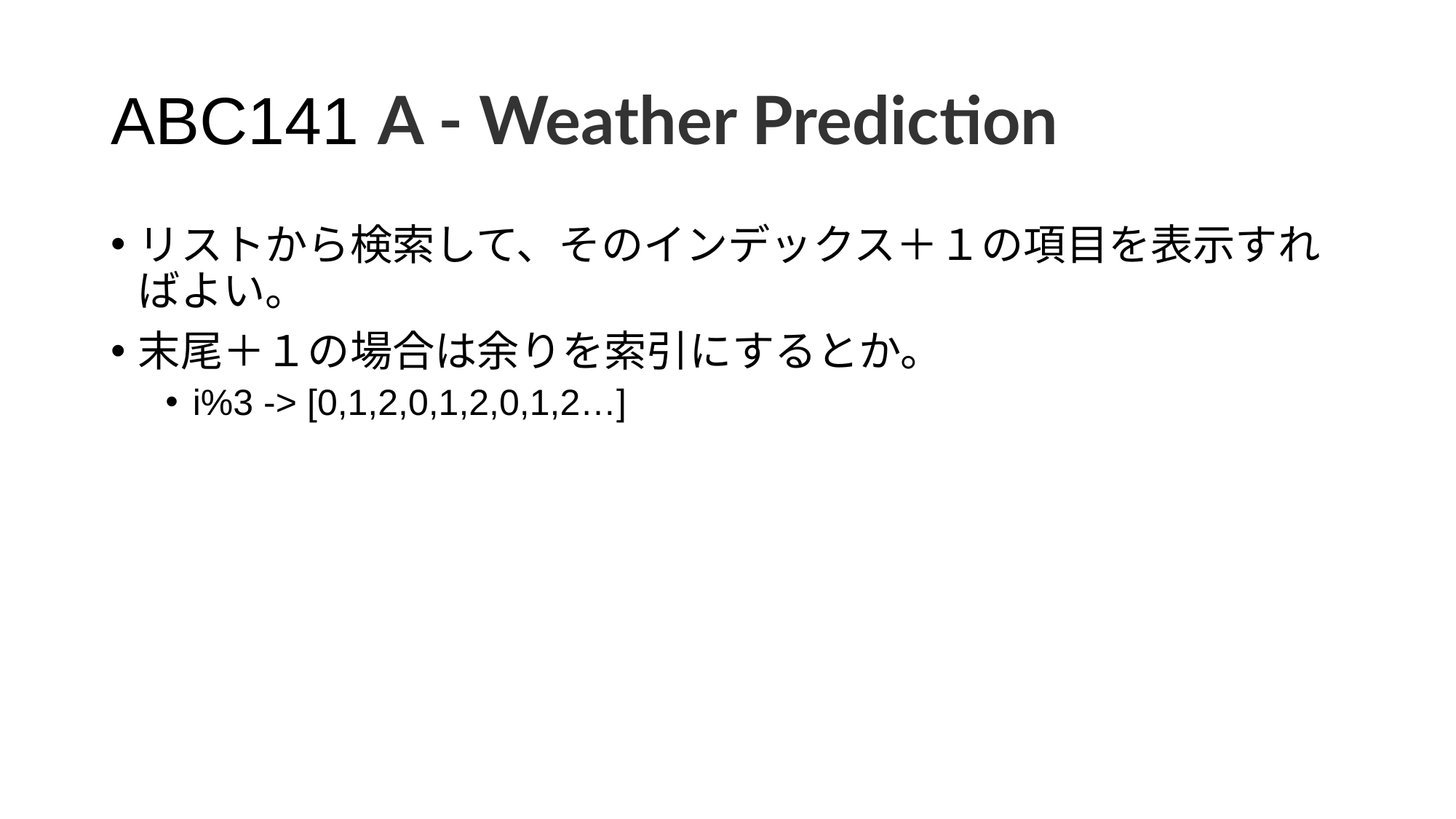

# ABC141 A - Weather Prediction
リストから検索して、そのインデックス＋１の項目を表示すればよい。
末尾＋１の場合は余りを索引にするとか。
i%3 -> [0,1,2,0,1,2,0,1,2…]